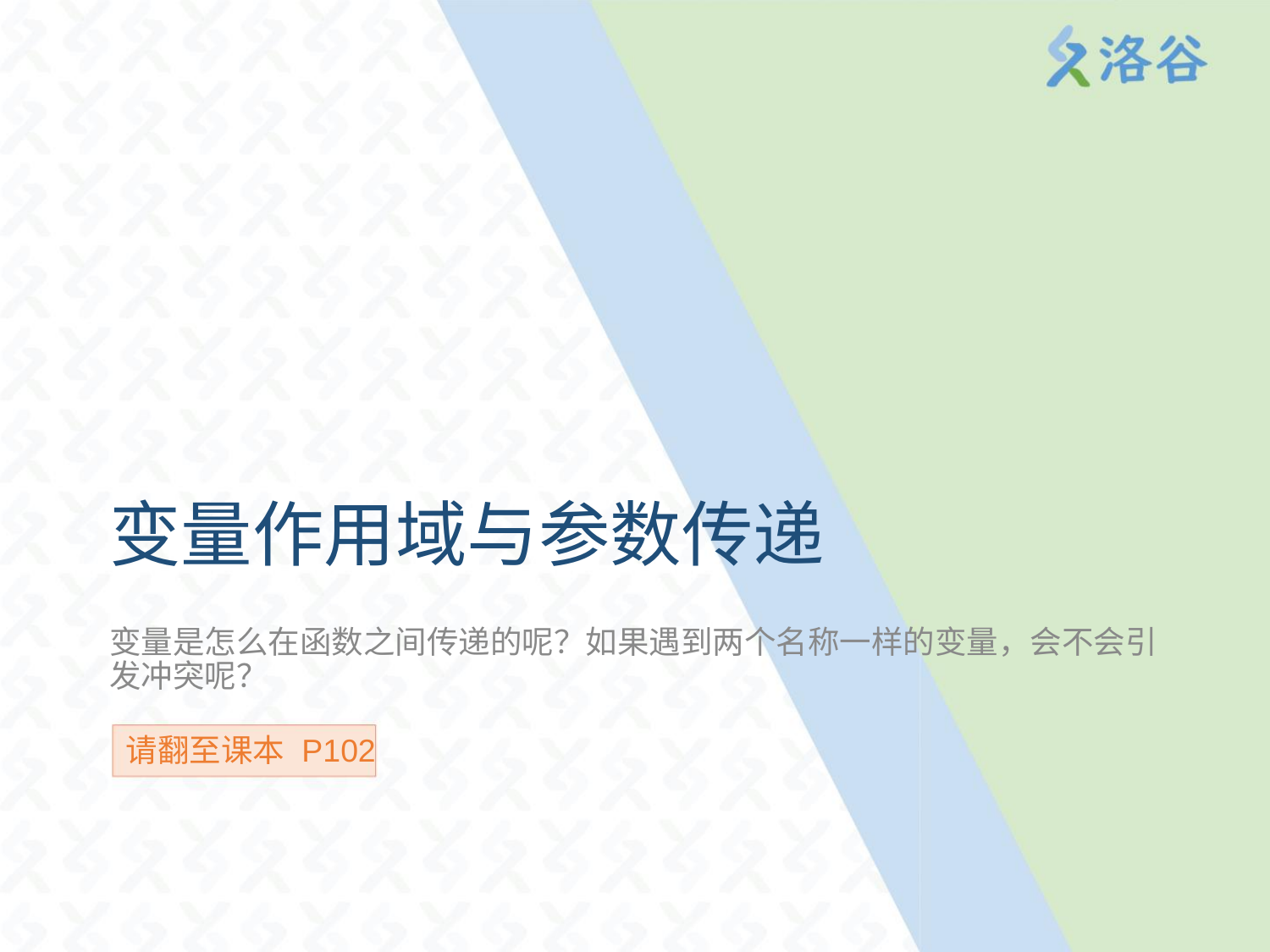

变量作用域与参数传递
变量是怎么在函数之间传递的呢？如果遇到两个名称一样的变量，会不会引
发冲突呢？
请翻至课本 P102